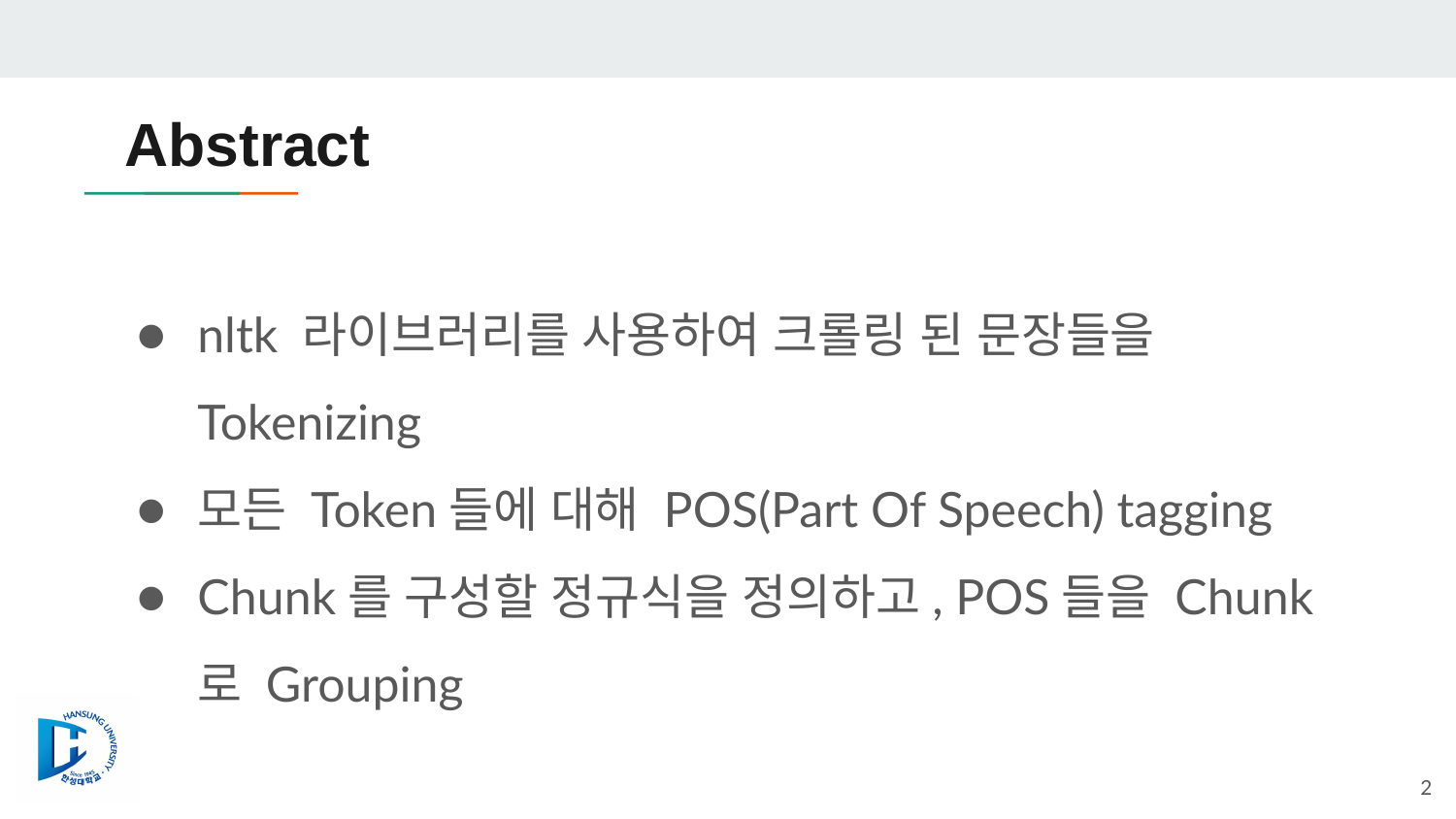

# Abstract
nltk 라이브러리를 사용하여 크롤링 된 문장들을 Tokenizing
모든 Token들에 대해 POS(Part Of Speech) tagging
Chunk를 구성할 정규식을 정의하고, POS들을 Chunk로 Grouping
2